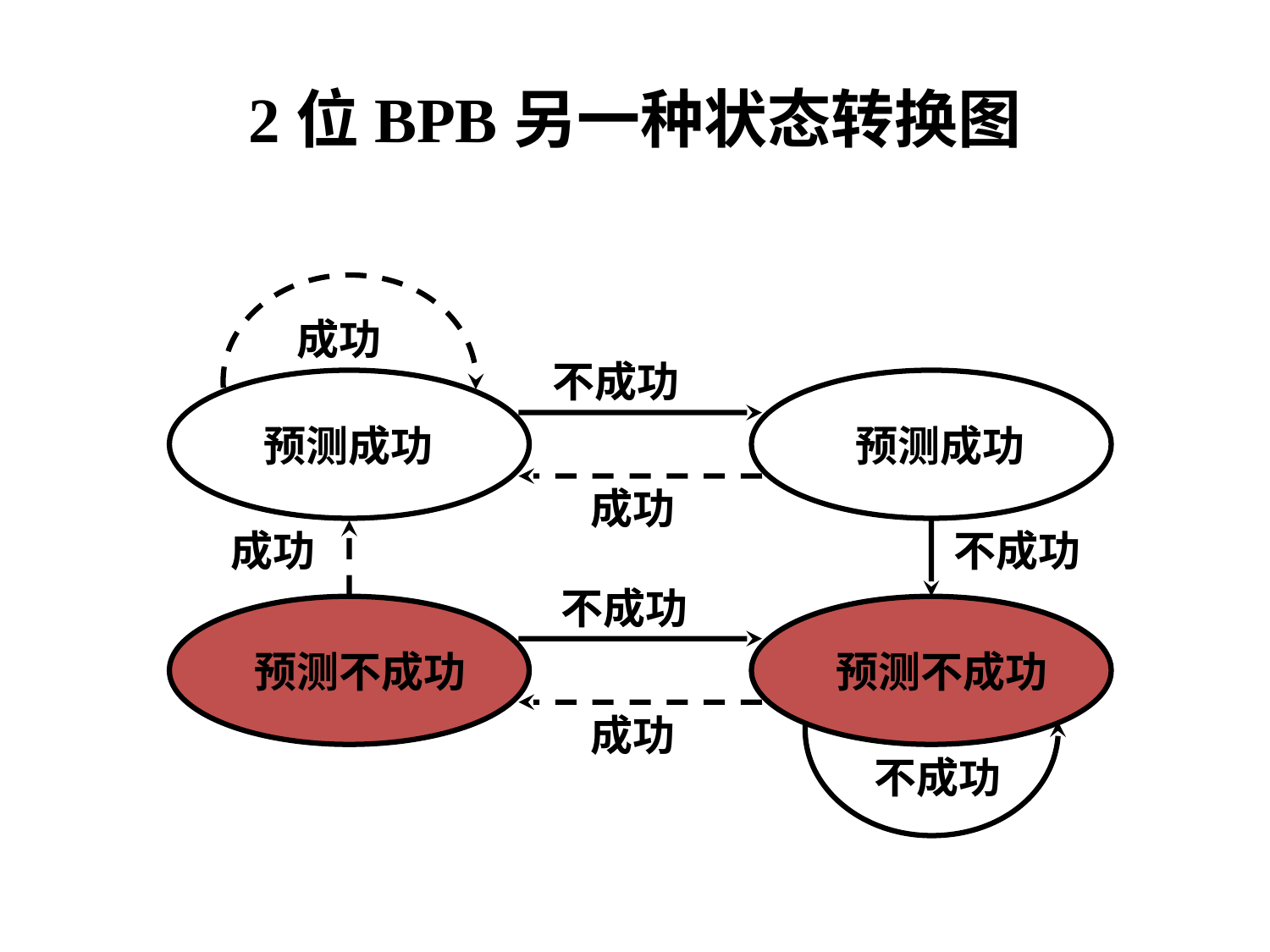

2位BPB另一种状态转换图

成功
不成功
  预测成功
   预测成功

成功
成功
不成功

不成功
 预测不成功
 预测不成功

成功

不成功